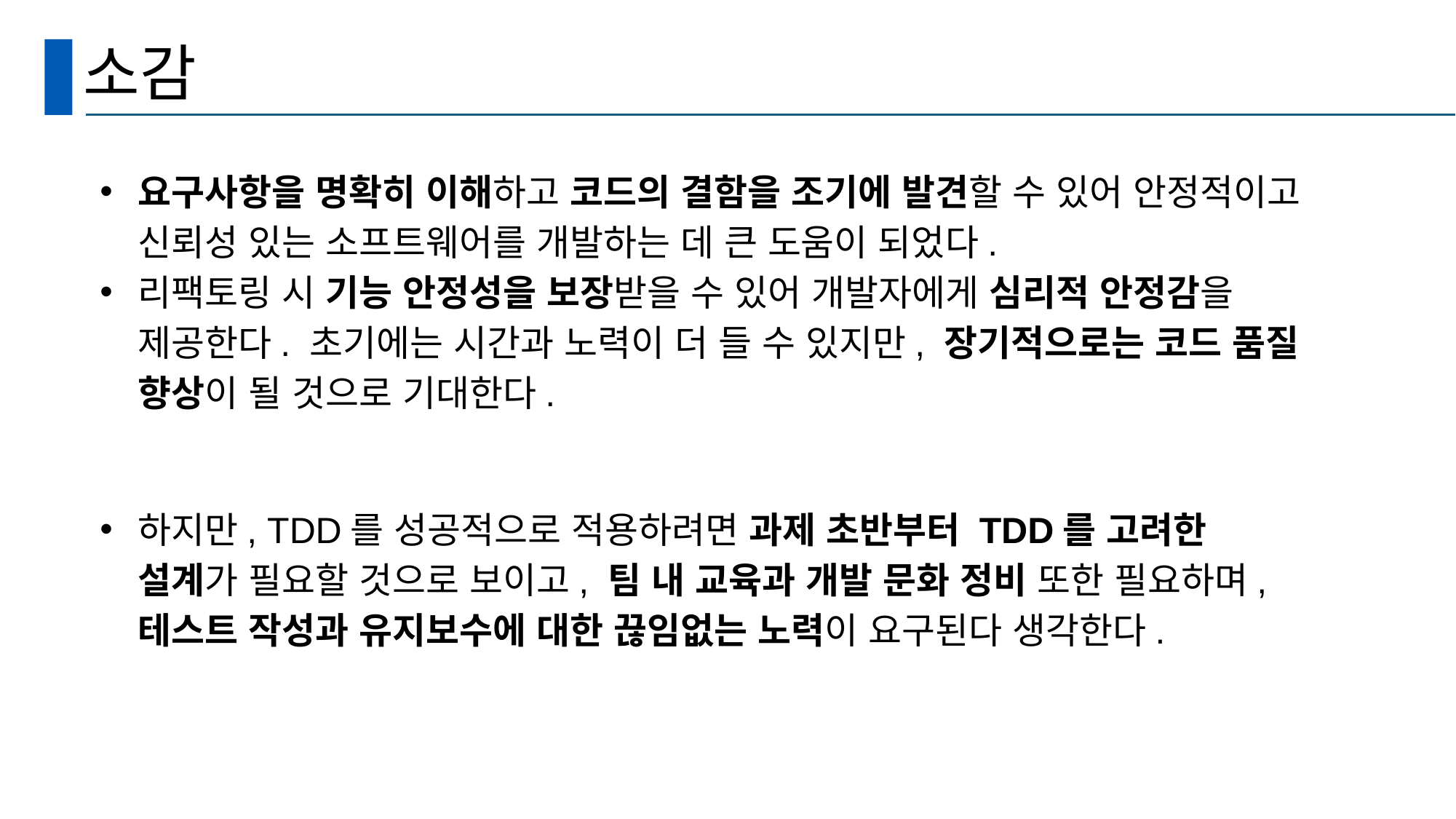

# 소감
요구사항을 명확히 이해하고 코드의 결함을 조기에 발견할 수 있어 안정적이고 신뢰성 있는 소프트웨어를 개발하는 데 큰 도움이 되었다.
리팩토링 시 기능 안정성을 보장받을 수 있어 개발자에게 심리적 안정감을 제공한다. 초기에는 시간과 노력이 더 들 수 있지만, 장기적으로는 코드 품질 향상이 될 것으로 기대한다.

하지만, TDD를 성공적으로 적용하려면 과제 초반부터 TDD를 고려한 설계가 필요할 것으로 보이고, 팀 내 교육과 개발 문화 정비 또한 필요하며, 테스트 작성과 유지보수에 대한 끊임없는 노력이 요구된다 생각한다.